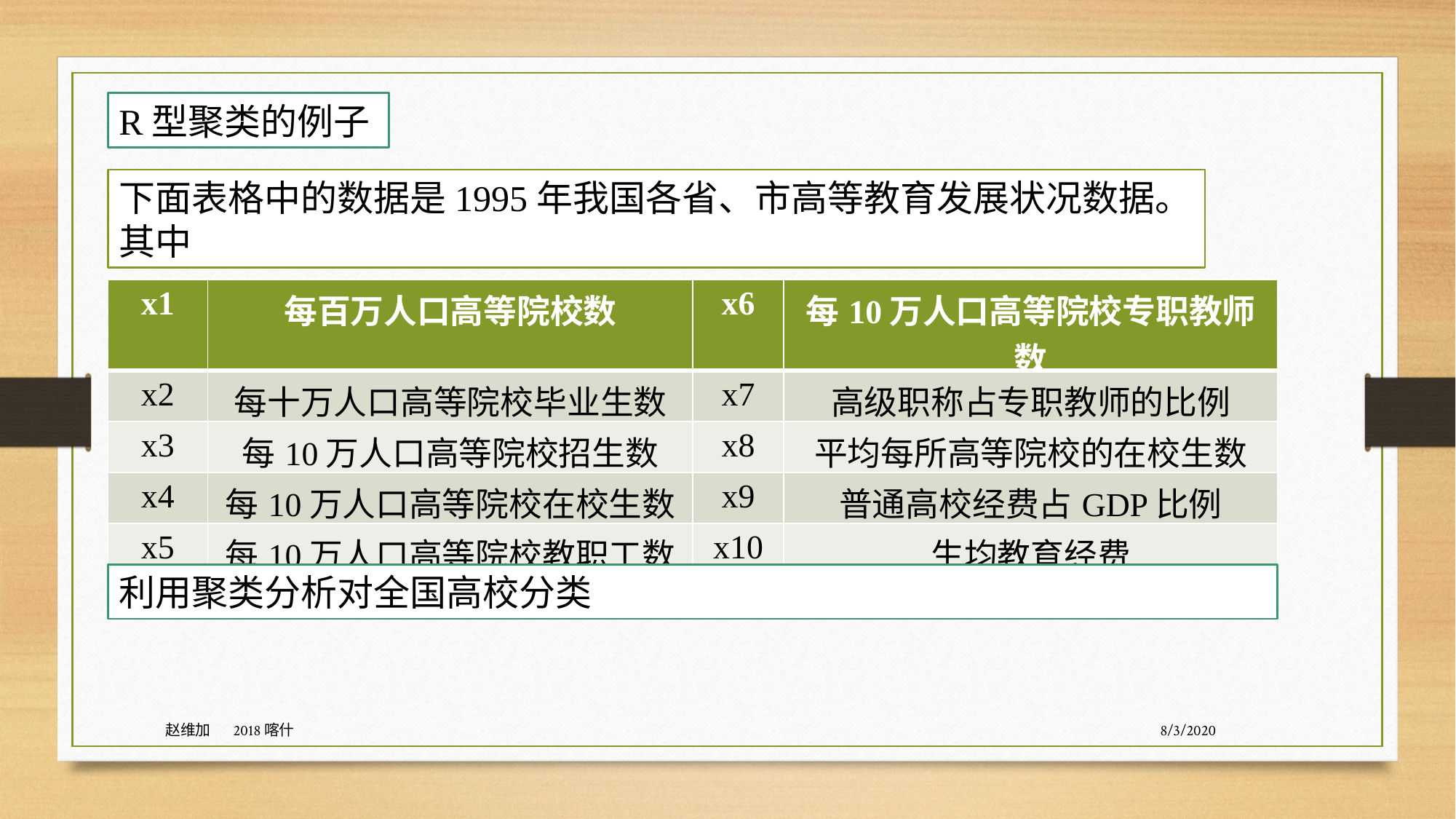

R型聚类的例子
下面表格中的数据是1995年我国各省、市高等教育发展状况数据。其中
| x1 | 每百万人口高等院校数 | x6 | 每10万人口高等院校专职教师数 |
| --- | --- | --- | --- |
| x2 | 每十万人口高等院校毕业生数 | x7 | 高级职称占专职教师的比例 |
| x3 | 每10万人口高等院校招生数 | x8 | 平均每所高等院校的在校生数 |
| x4 | 每10万人口高等院校在校生数 | x9 | 普通高校经费占GDP比例 |
| x5 | 每10万人口高等院校教职工数 | x10 | 生均教育经费 |
利用聚类分析对全国高校分类
赵维加    2018喀什
8/3/2020